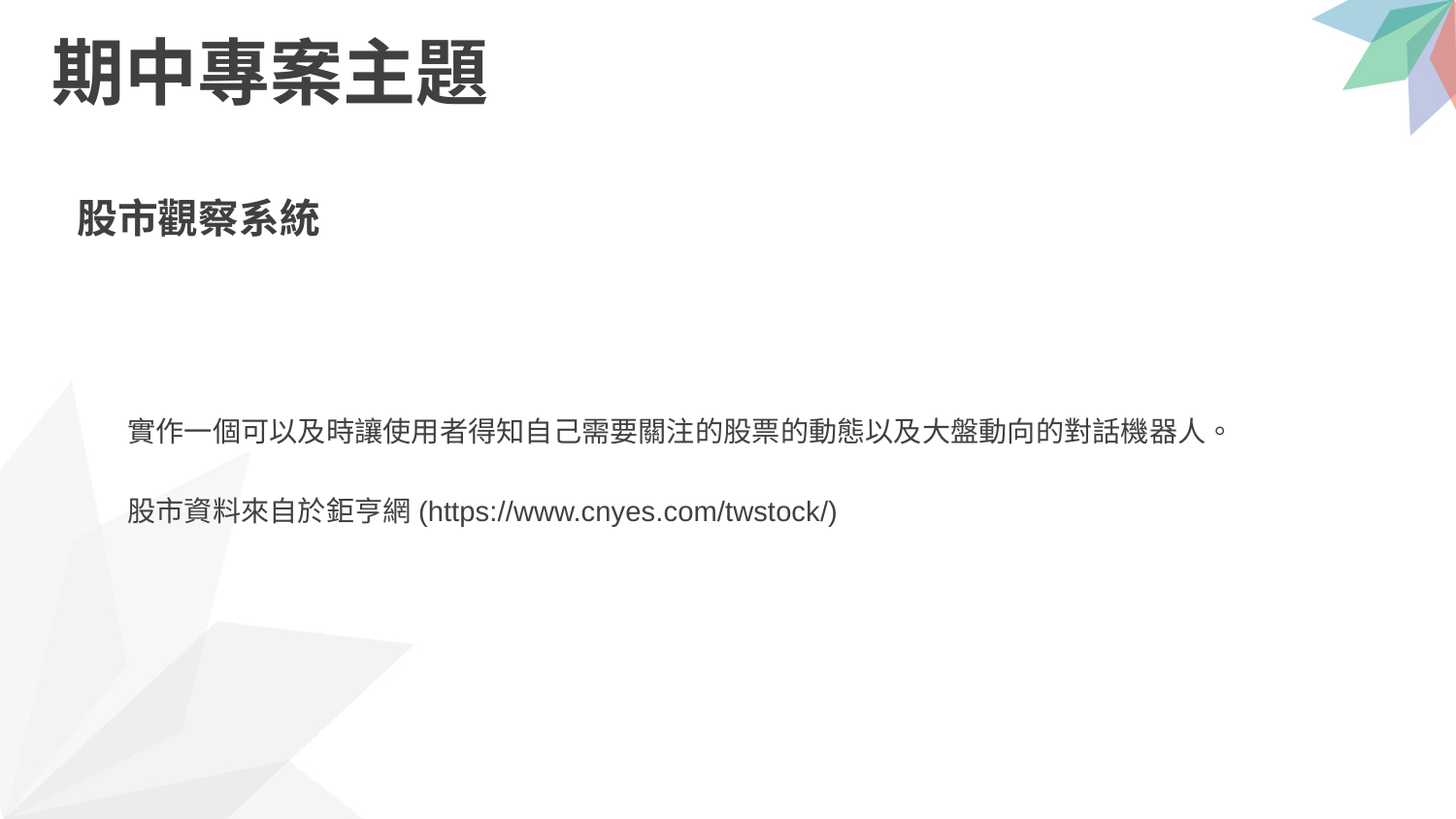

# 期中專案主題
股市觀察系統

實作一個可以及時讓使用者得知自己需要關注的股票的動態以及大盤動向的對話機器人。

股市資料來自於鉅亨網(https://www.cnyes.com/twstock/)